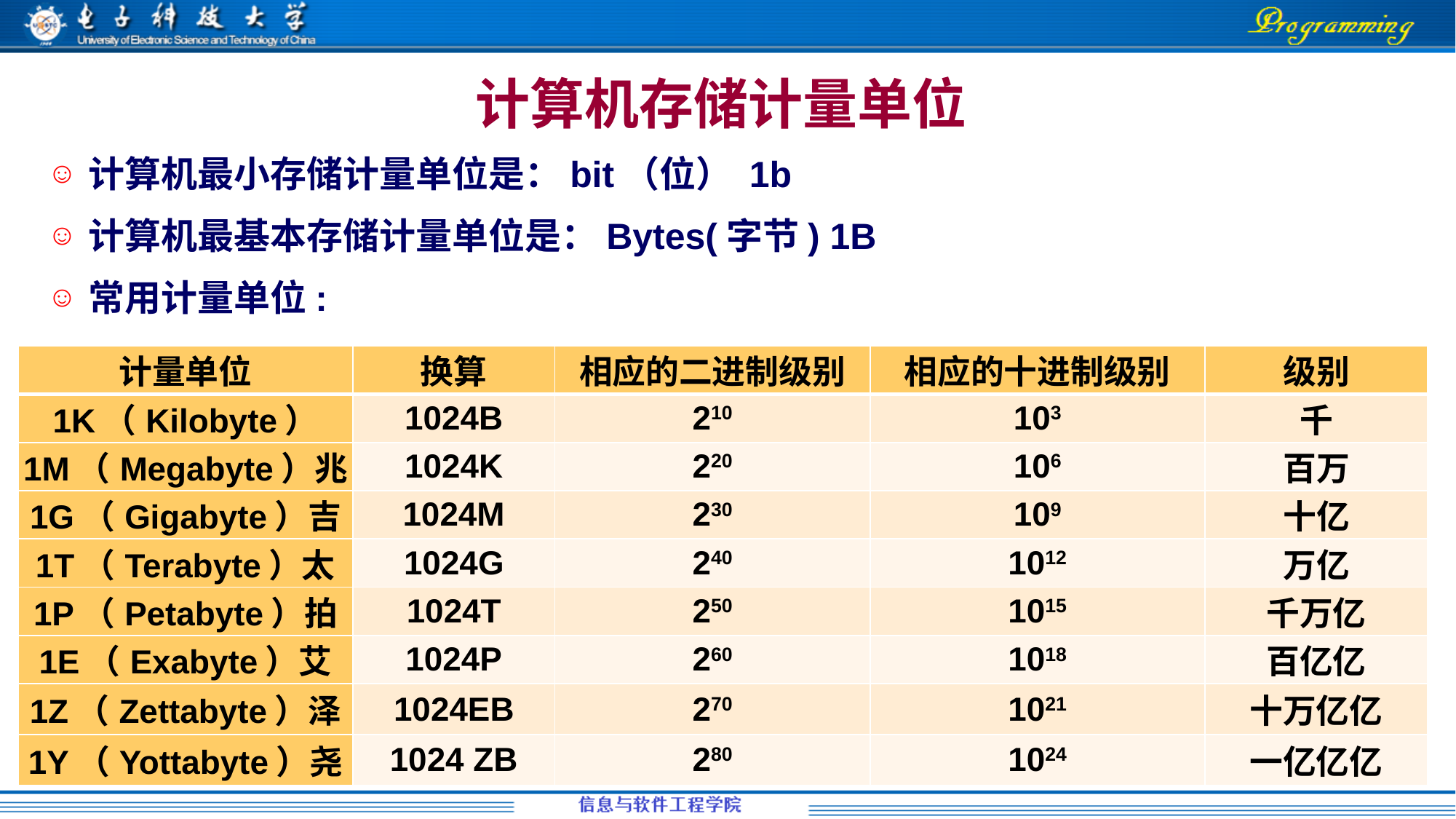

# 计算机存储计量单位
计算机最小存储计量单位是：bit（位） 1b
计算机最基本存储计量单位是：Bytes(字节) 1B
常用计量单位:

| 计量单位 | 换算 | 相应的二进制级别 | 相应的十进制级别 | 级别 |
| --- | --- | --- | --- | --- |
| 1K（Kilobyte） | 1024B | 210 | 103 | 千 |
| 1M（Megabyte）兆 | 1024K | 220 | 106 | 百万 |
| 1G（Gigabyte）吉 | 1024M | 230 | 109 | 十亿 |
| 1T（Terabyte）太 | 1024G | 240 | 1012 | 万亿 |
| 1P（Petabyte）拍 | 1024T | 250 | 1015 | 千万亿 |
| 1E（Exabyte）艾 | 1024P | 260 | 1018 | 百亿亿 |
| 1Z（Zettabyte）泽 | 1024EB | 270 | 1021 | 十万亿亿 |
| 1Y（Yottabyte）尧 | 1024 ZB | 280 | 1024 | 一亿亿亿 |